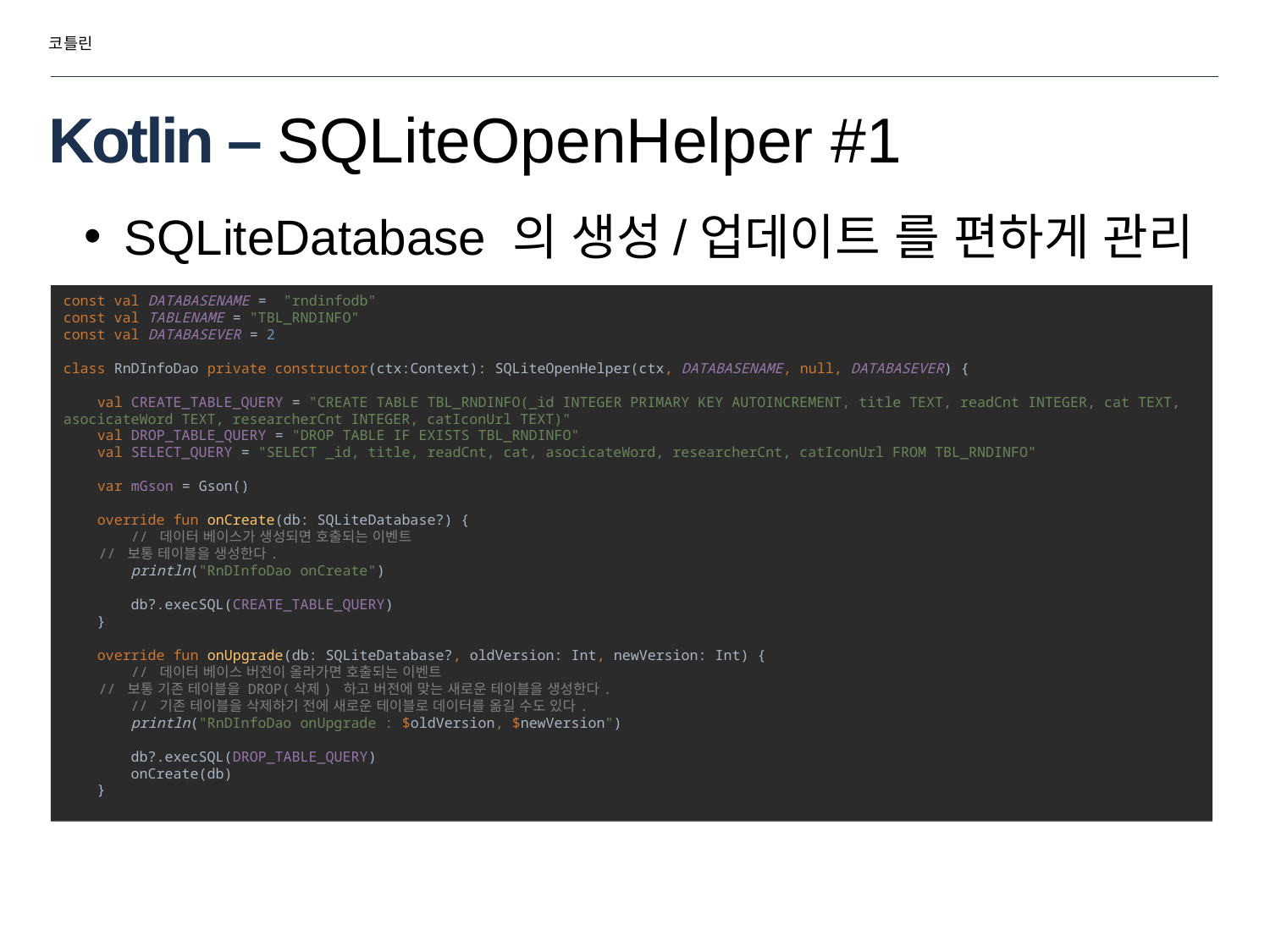

코틀린
# Kotlin – SQLiteOpenHelper #1

SQLiteDatabase 의 생성/업데이트 를 편하게 관리
const val DATABASENAME =  "rndinfodb"
const val TABLENAME = "TBL_RNDINFO"
const val DATABASEVER = 2
class RnDInfoDao private constructor(ctx:Context): SQLiteOpenHelper(ctx, DATABASENAME, null, DATABASEVER) {
    val CREATE_TABLE_QUERY = "CREATE TABLE TBL_RNDINFO(_id INTEGER PRIMARY KEY AUTOINCREMENT, title TEXT, readCnt INTEGER, cat TEXT, asocicateWord TEXT, researcherCnt INTEGER, catIconUrl TEXT)"
    val DROP_TABLE_QUERY = "DROP TABLE IF EXISTS TBL_RNDINFO"
    val SELECT_QUERY = "SELECT _id, title, readCnt, cat, asocicateWord, researcherCnt, catIconUrl FROM TBL_RNDINFO"
    var mGson = Gson()
    override fun onCreate(db: SQLiteDatabase?) {
        // 데이터 베이스가 생성되면 호출되는 이벤트
        // 보통 테이블을 생성한다.
        println("RnDInfoDao onCreate")
        db?.execSQL(CREATE_TABLE_QUERY)
    }
    override fun onUpgrade(db: SQLiteDatabase?, oldVersion: Int, newVersion: Int) {
        // 데이터 베이스 버전이 올라가면 호출되는 이벤트
        // 보통 기존 테이블을 DROP(삭제) 하고 버전에 맞는 새로운 테이블을 생성한다.
        // 기존 테이블을 삭제하기 전에 새로운 테이블로 데이터를 옮길 수도 있다.
        println("RnDInfoDao onUpgrade : $oldVersion, $newVersion")
        db?.execSQL(DROP_TABLE_QUERY)
        onCreate(db)
    }